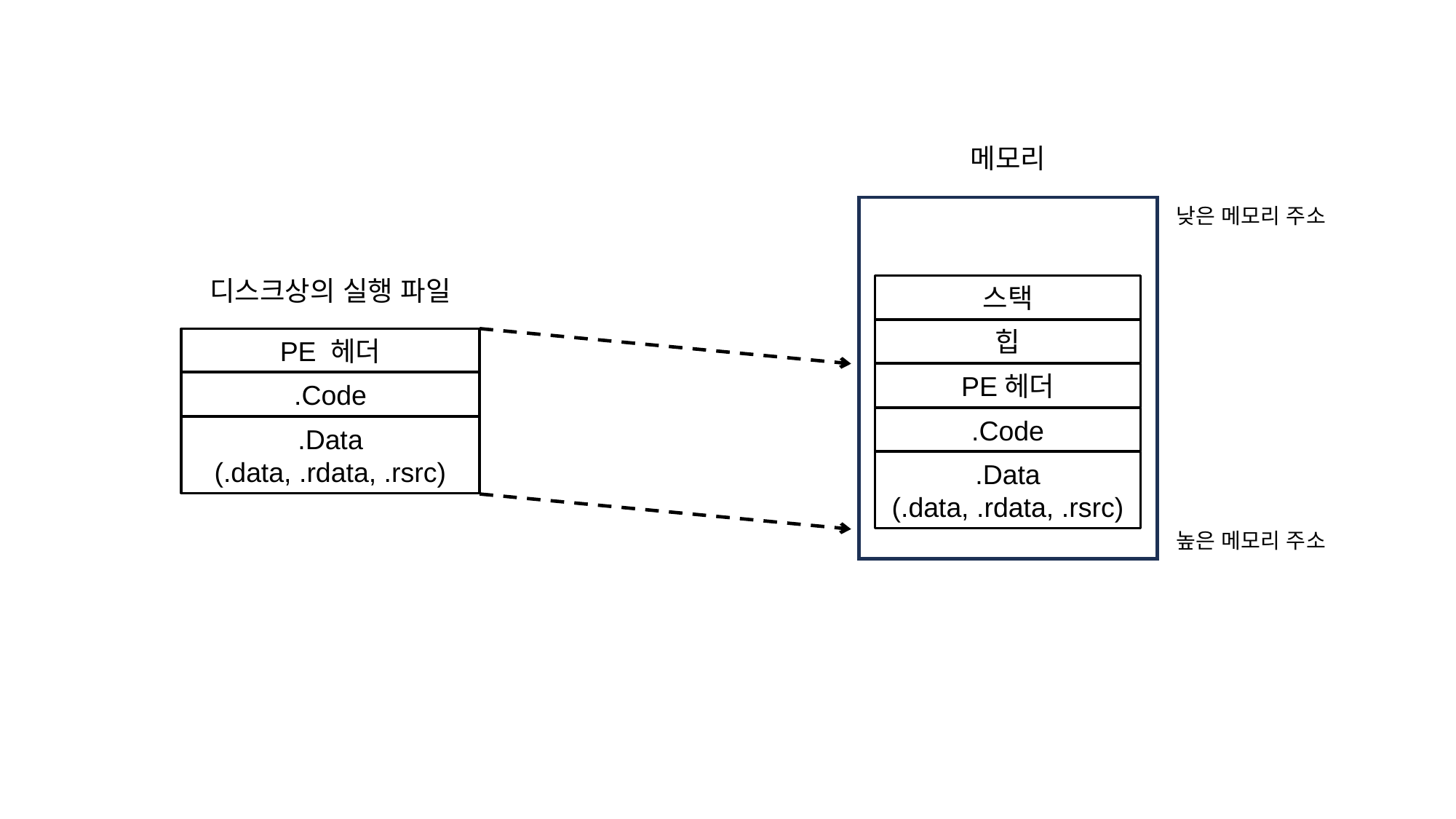

메모리

낮은 메모리 주소
디스크상의 실행 파일
스택
힙
PE헤더
.Code
.Data
(.data, .rdata, .rsrc)
PE 헤더
.Code
.Data
(.data, .rdata, .rsrc)
높은 메모리 주소